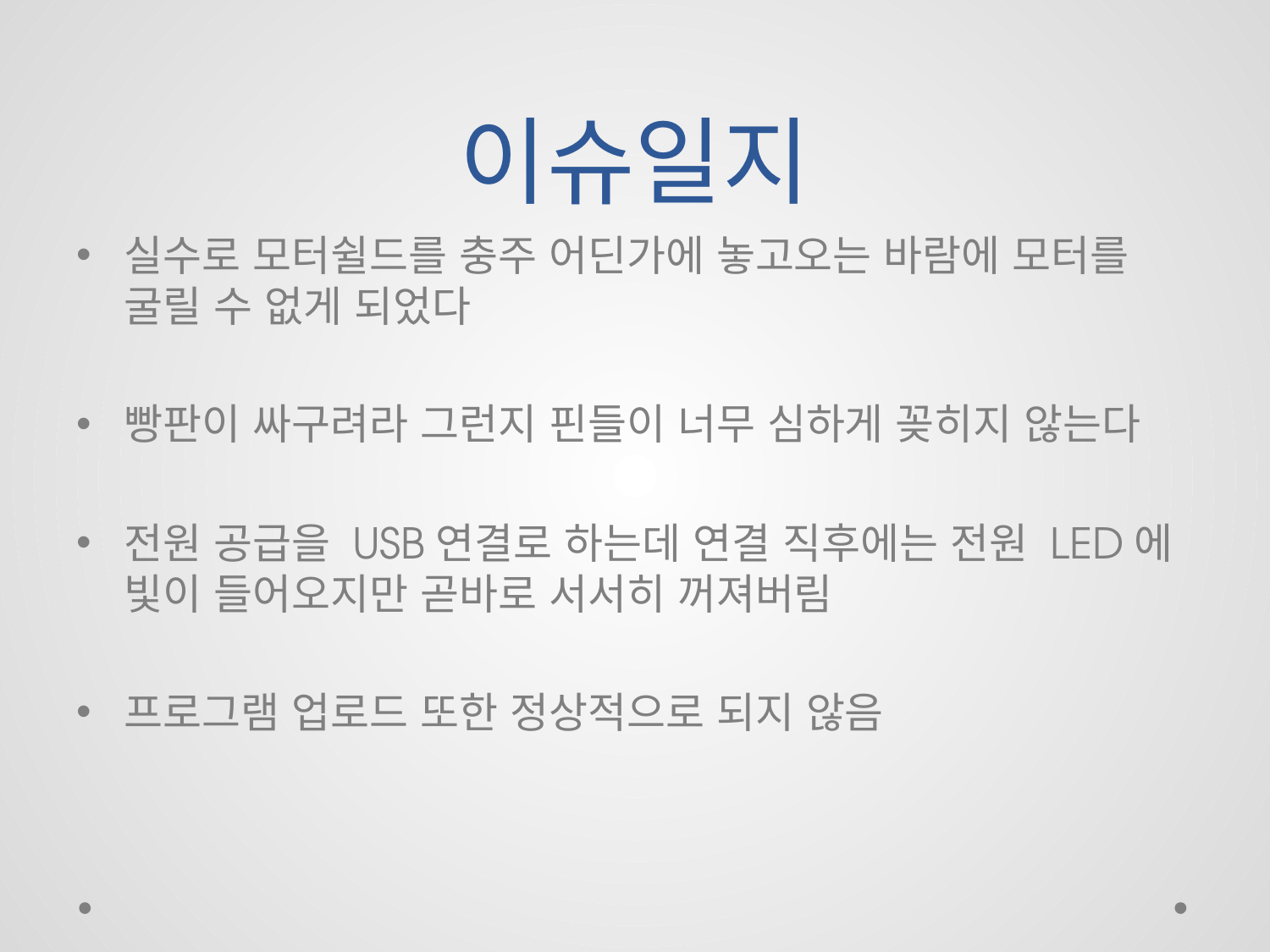

# 이슈일지
실수로 모터쉴드를 충주 어딘가에 놓고오는 바람에 모터를 굴릴 수 없게 되었다

빵판이 싸구려라 그런지 핀들이 너무 심하게 꽂히지 않는다

전원 공급을 USB연결로 하는데 연결 직후에는 전원 LED에 빛이 들어오지만 곧바로 서서히 꺼져버림

프로그램 업로드 또한 정상적으로 되지 않음